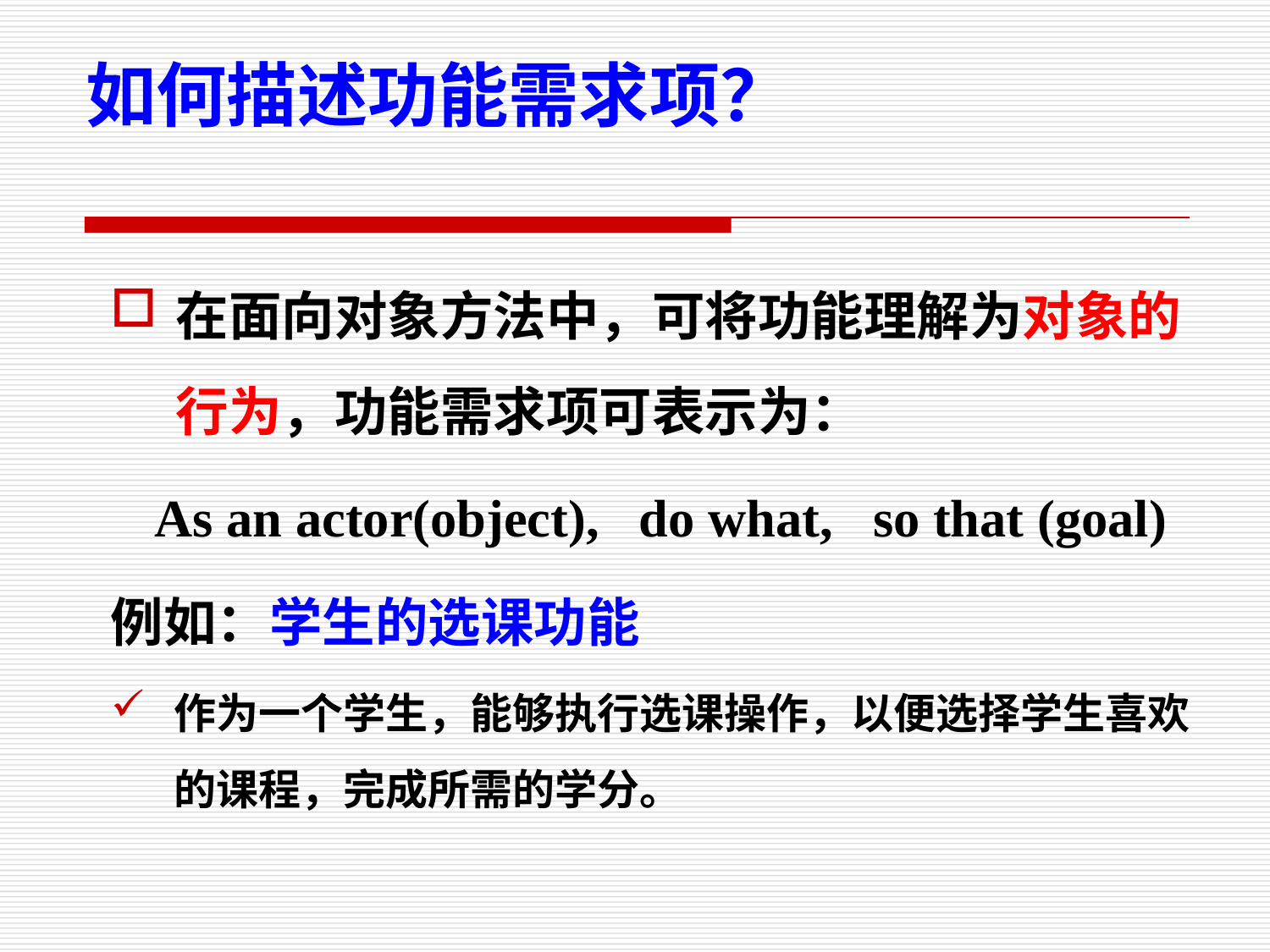

如何描述功能需求项？
在面向对象方法中，可将功能理解为对象的行为，功能需求项可表示为：
   As an actor(object),   do what,   so that (goal)
例如：学生的选课功能
作为一个学生，能够执行选课操作，以便选择学生喜欢的课程，完成所需的学分。